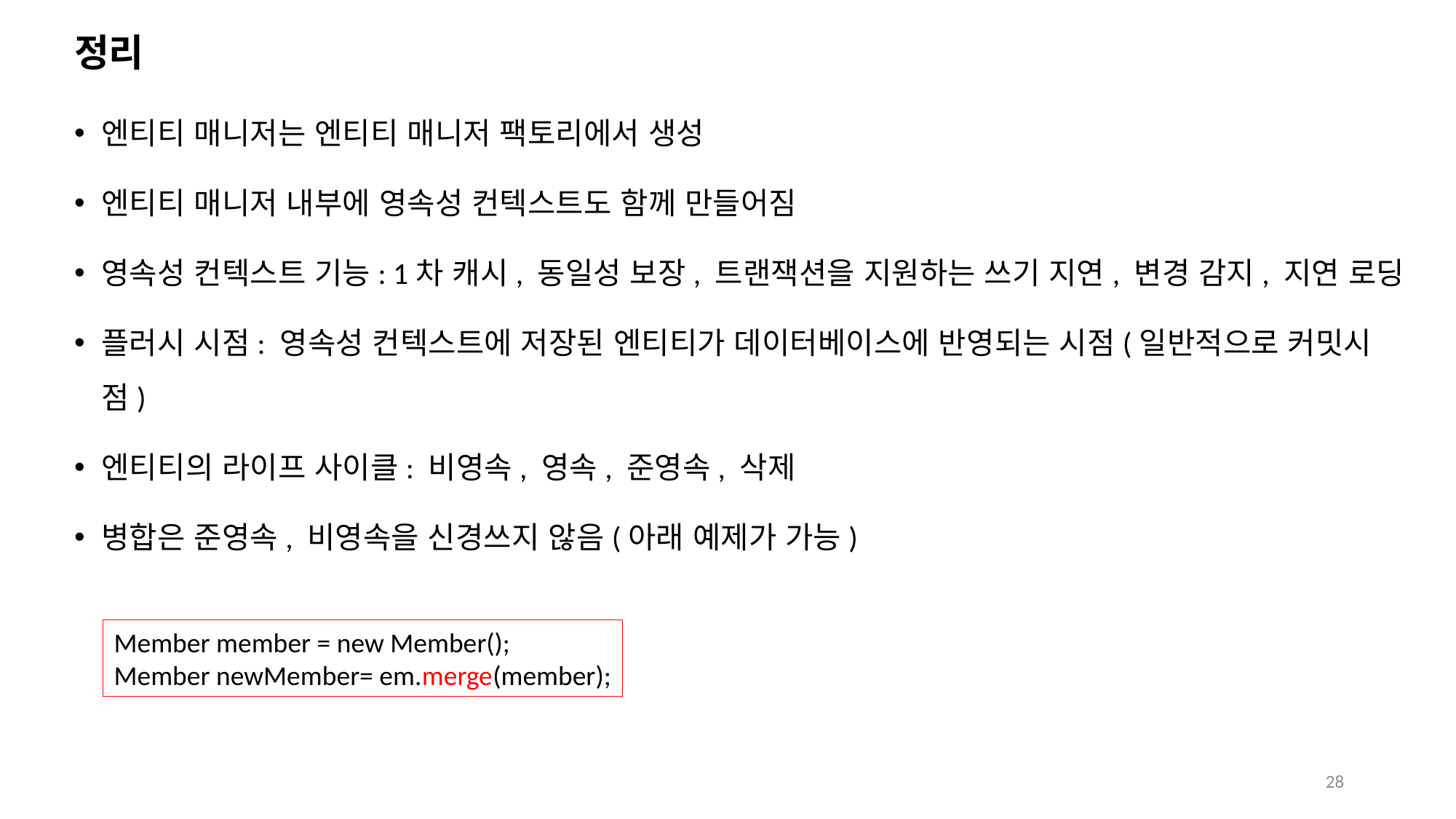

# 정리
엔티티 매니저는 엔티티 매니저 팩토리에서 생성
엔티티 매니저 내부에 영속성 컨텍스트도 함께 만들어짐
영속성 컨텍스트 기능: 1차 캐시, 동일성 보장, 트랜잭션을 지원하는 쓰기 지연, 변경 감지, 지연 로딩
플러시 시점: 영속성 컨텍스트에 저장된 엔티티가 데이터베이스에 반영되는 시점(일반적으로 커밋시점)
엔티티의 라이프 사이클: 비영속, 영속, 준영속, 삭제
병합은 준영속, 비영속을 신경쓰지 않음(아래 예제가 가능)
Member member = new Member();
Member newMember= em.merge(member);
28